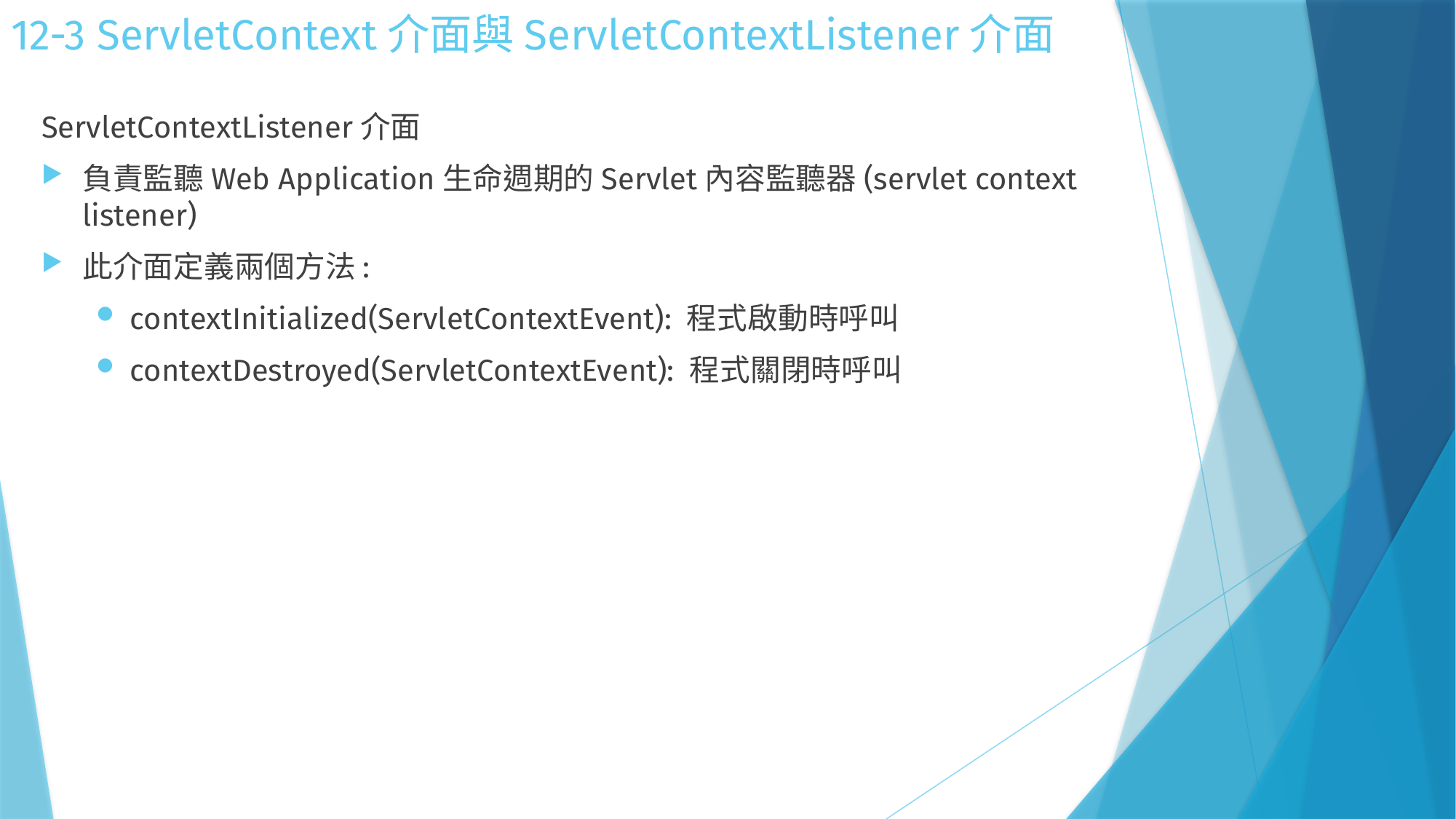

# 12-3 ServletContext介面與ServletContextListener介面
ServletContextListener介面
負責監聽Web Application生命週期的Servlet內容監聽器(servlet context listener)
此介面定義兩個方法:
contextInitialized(ServletContextEvent): 程式啟動時呼叫
contextDestroyed(ServletContextEvent): 程式關閉時呼叫